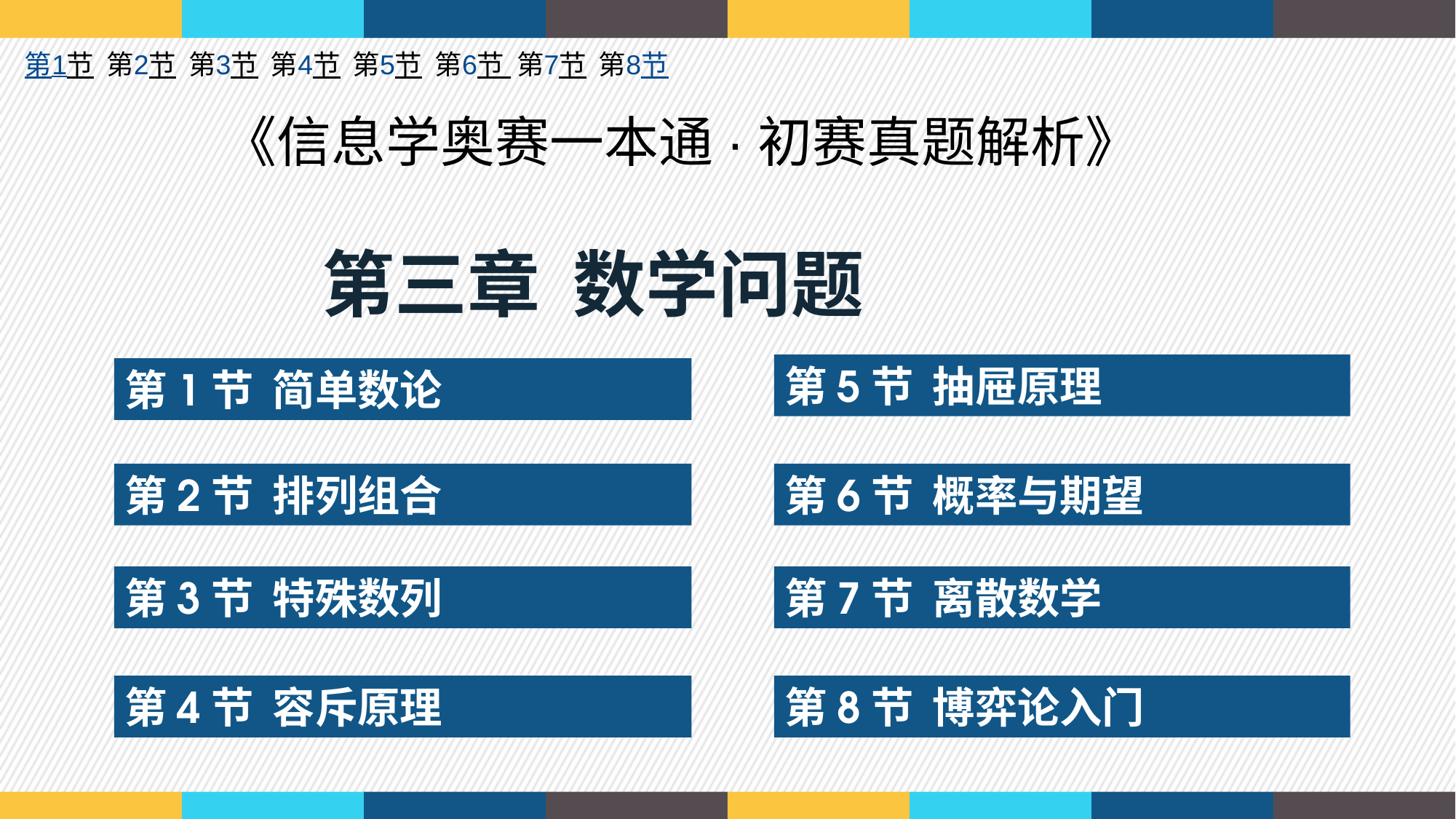

第1节  第2节  第3节  第4节  第5节  第6节  第7节  第8节
《信息学奥赛一本通·初赛真题解析》
第三章  数学问题
第5节  抽屉原理
第1节  简单数论
第2节  排列组合
第6节  概率与期望
第3节  特殊数列
第7节  离散数学
第4节  容斥原理
第8节  博弈论入门